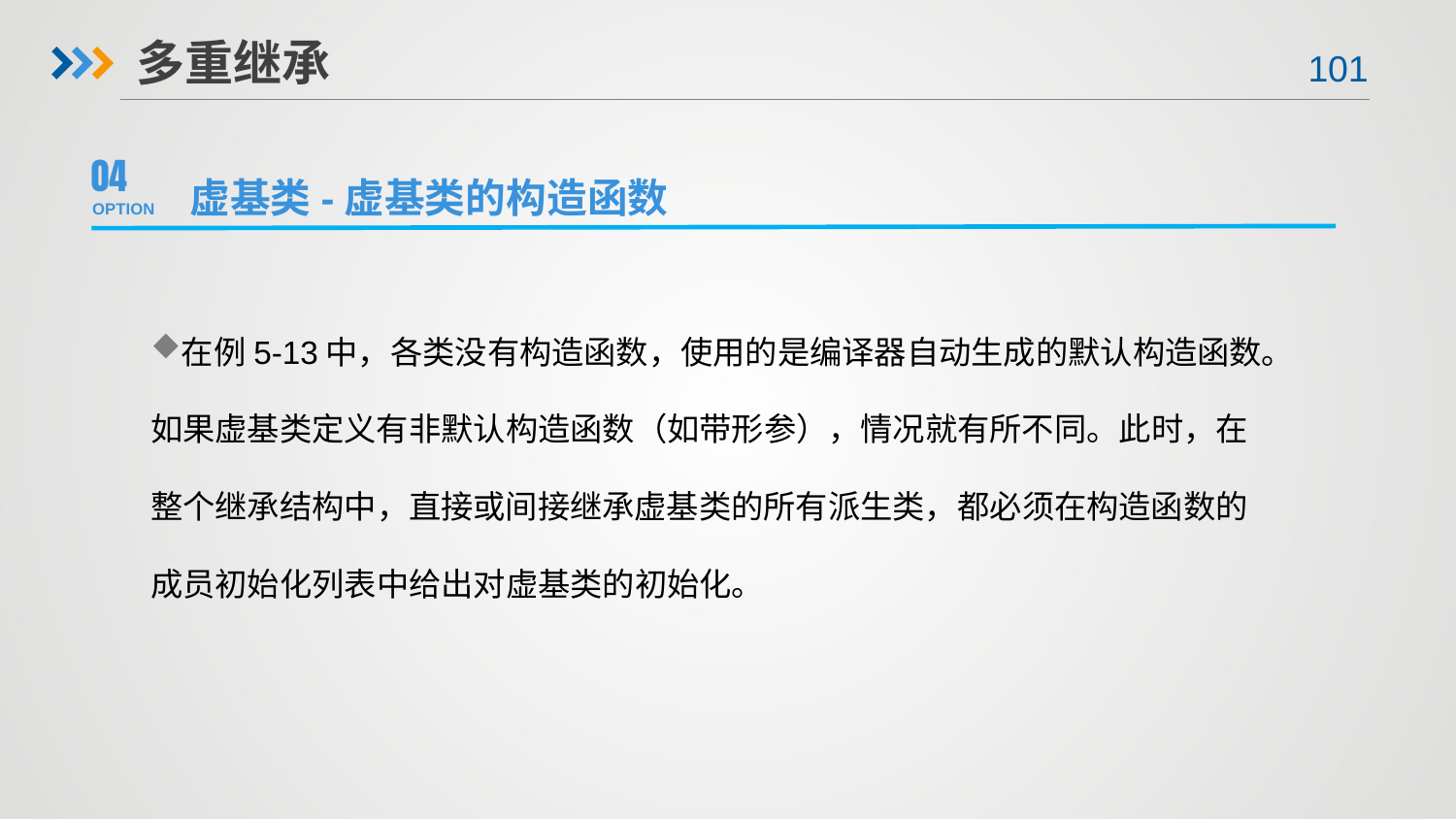

多重继承
虚基类-虚基类的构造函数
04
OPTION
在例5-13中，各类没有构造函数，使用的是编译器自动生成的默认构造函数。如果虚基类定义有非默认构造函数（如带形参），情况就有所不同。此时，在整个继承结构中，直接或间接继承虚基类的所有派生类，都必须在构造函数的成员初始化列表中给出对虚基类的初始化。